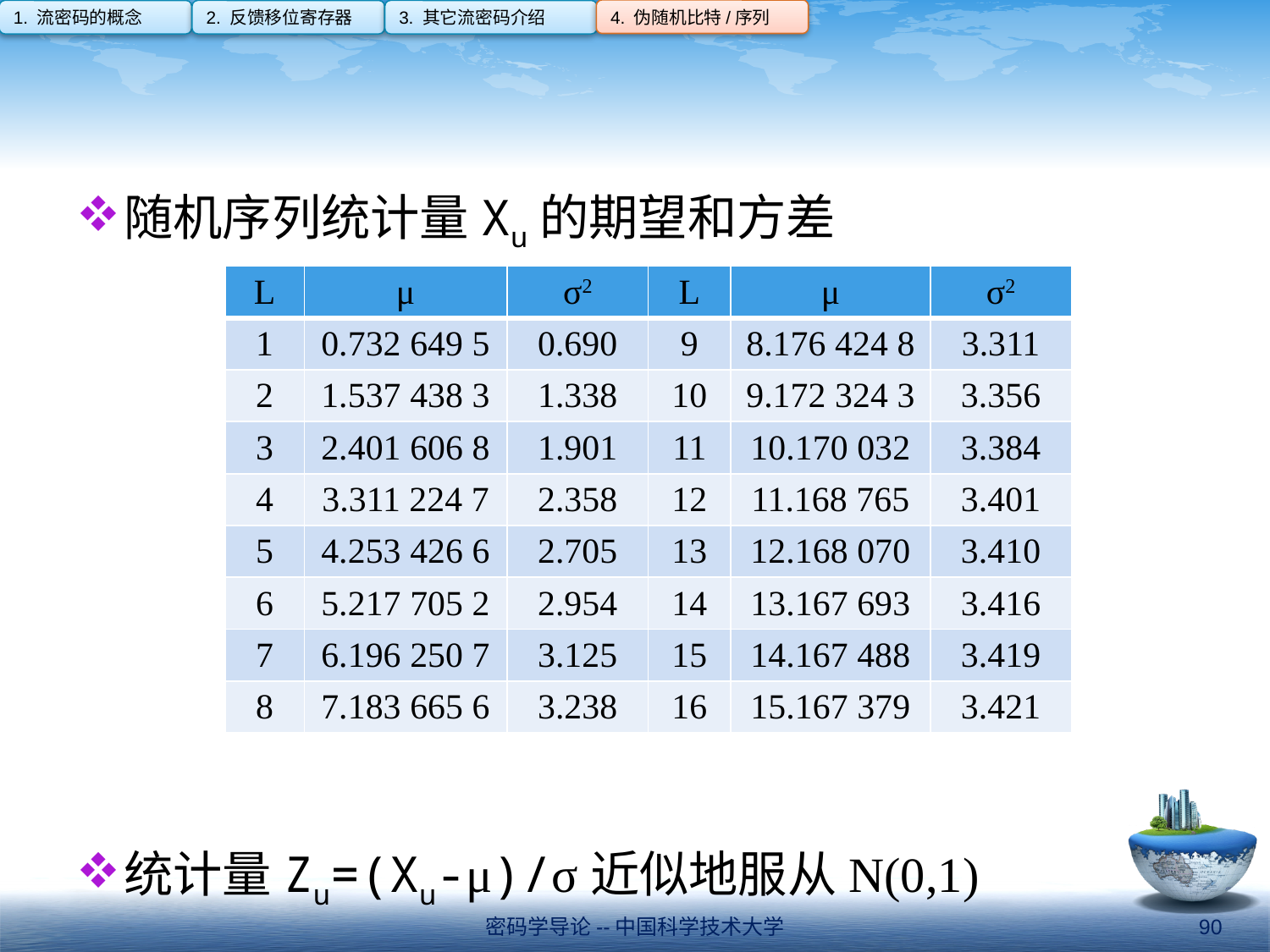

4. 伪随机比特/序列
1. 流密码的概念
2. 反馈移位寄存器
3. 其它流密码介绍
#
随机序列统计量Xu的期望和方差

统计量Zu=(Xu-μ)/σ近似地服从N(0,1)
| L | μ | σ2 | L | μ | σ2 |
| --- | --- | --- | --- | --- | --- |
| 1 | 0.732 649 5 | 0.690 | 9 | 8.176 424 8 | 3.311 |
| 2 | 1.537 438 3 | 1.338 | 10 | 9.172 324 3 | 3.356 |
| 3 | 2.401 606 8 | 1.901 | 11 | 10.170 032 | 3.384 |
| 4 | 3.311 224 7 | 2.358 | 12 | 11.168 765 | 3.401 |
| 5 | 4.253 426 6 | 2.705 | 13 | 12.168 070 | 3.410 |
| 6 | 5.217 705 2 | 2.954 | 14 | 13.167 693 | 3.416 |
| 7 | 6.196 250 7 | 3.125 | 15 | 14.167 488 | 3.419 |
| 8 | 7.183 665 6 | 3.238 | 16 | 15.167 379 | 3.421 |
密码学导论--中国科学技术大学
90